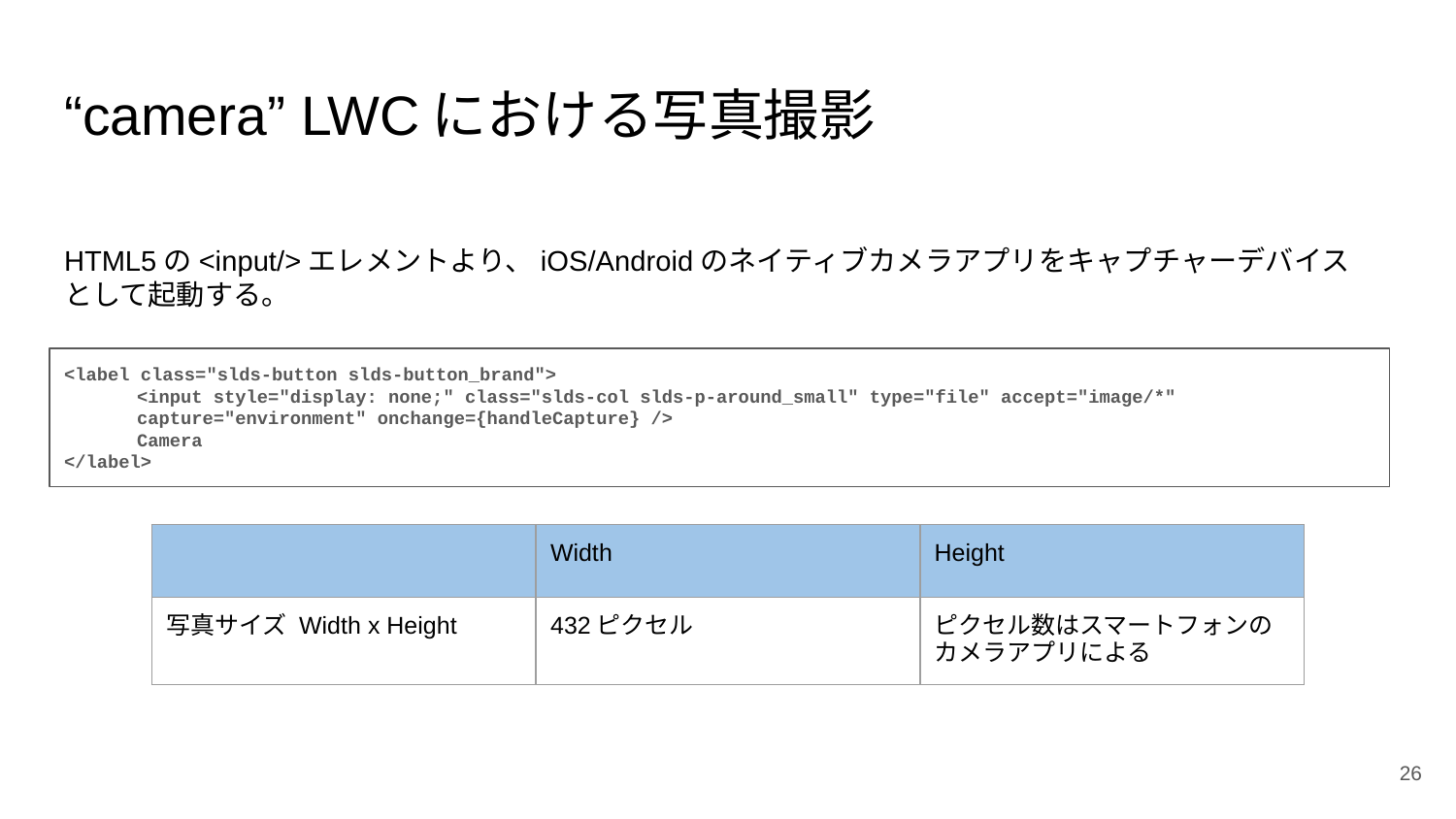

# “camera” LWCにおける写真撮影
HTML5の<input/>エレメントより、iOS/Androidのネイティブカメラアプリをキャプチャーデバイスとして起動する。
<label class="slds-button slds-button_brand">
<input style="display: none;" class="slds-col slds-p-around_small" type="file" accept="image/*"
capture="environment" onchange={handleCapture} />
Camera
</label>
|  | Width | Height |
| --- | --- | --- |
| 写真サイズ Width x Height | 432ピクセル | ピクセル数はスマートフォンのカメラアプリによる |
26